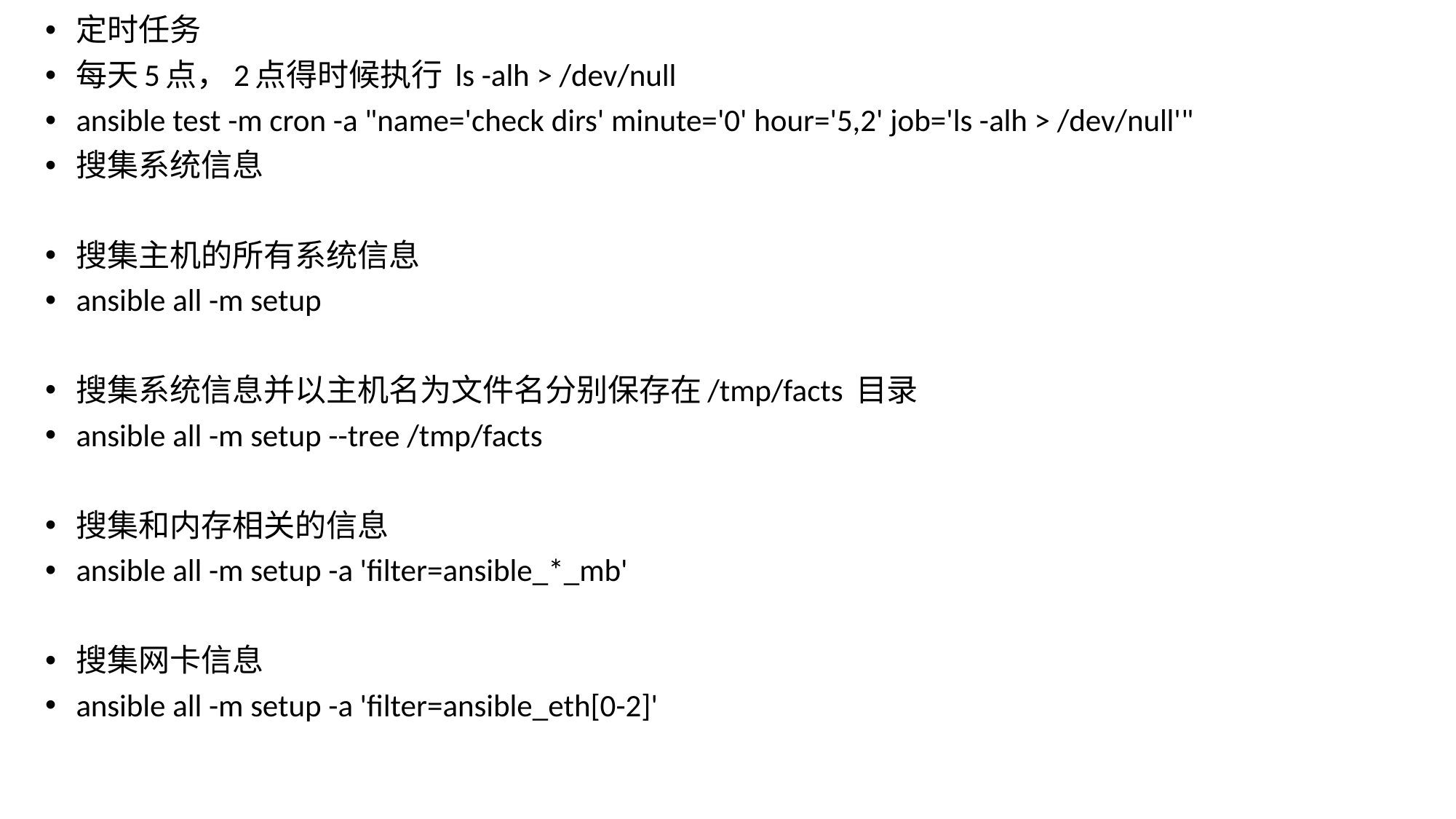

定时任务
每天5点，2点得时候执行 ls -alh > /dev/null
ansible test -m cron -a "name='check dirs' minute='0' hour='5,2' job='ls -alh > /dev/null'"
搜集系统信息

搜集主机的所有系统信息
ansible all -m setup

搜集系统信息并以主机名为文件名分别保存在/tmp/facts 目录
ansible all -m setup --tree /tmp/facts

搜集和内存相关的信息
ansible all -m setup -a 'filter=ansible_*_mb'

搜集网卡信息
ansible all -m setup -a 'filter=ansible_eth[0-2]'